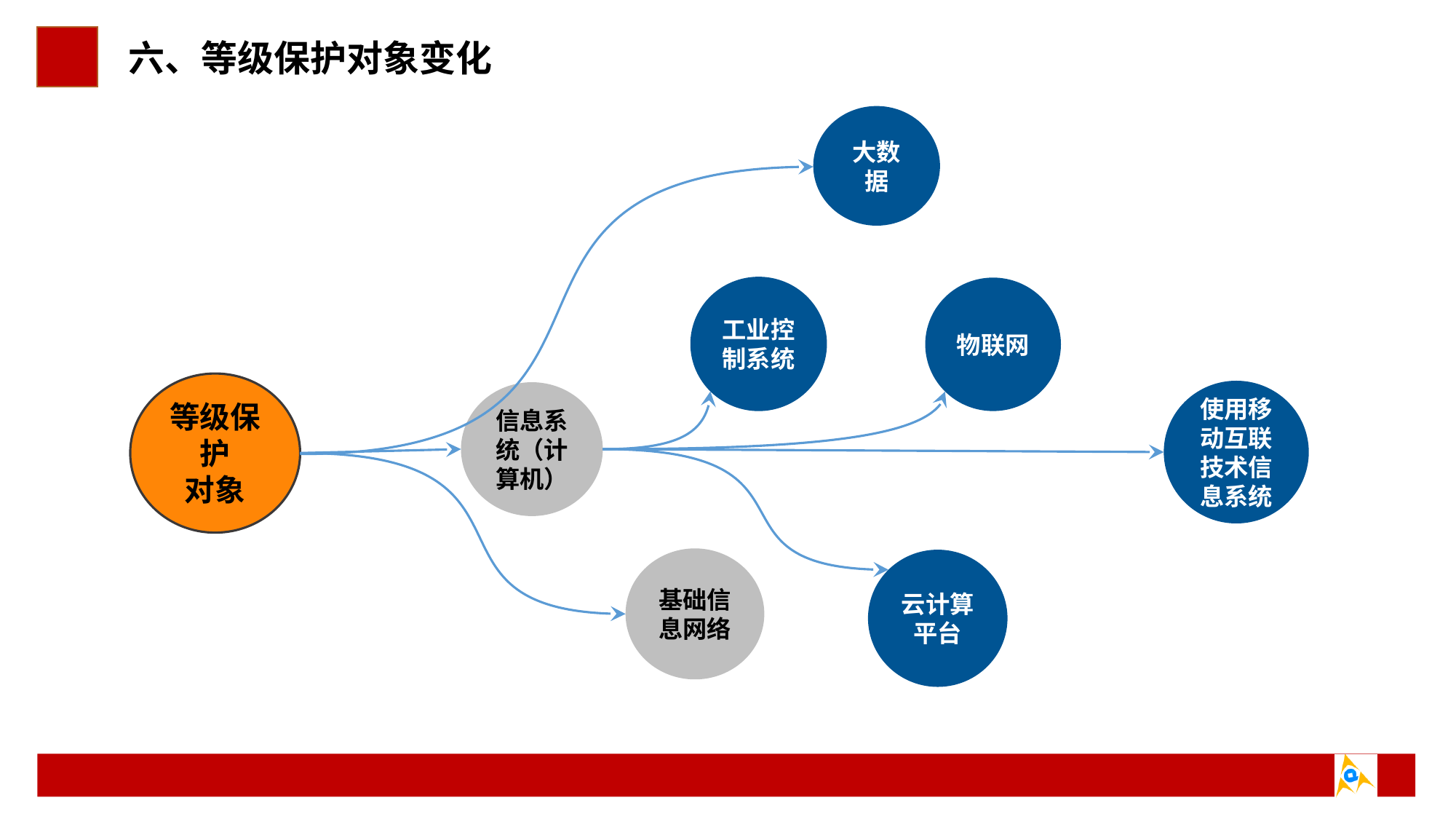

六、等级保护对象变化
大数据
工业控制系统
物联网
等级保护
对象
使用移动互联技术信息系统
信息系统（计算机）
基础信息网络
云计算
平台